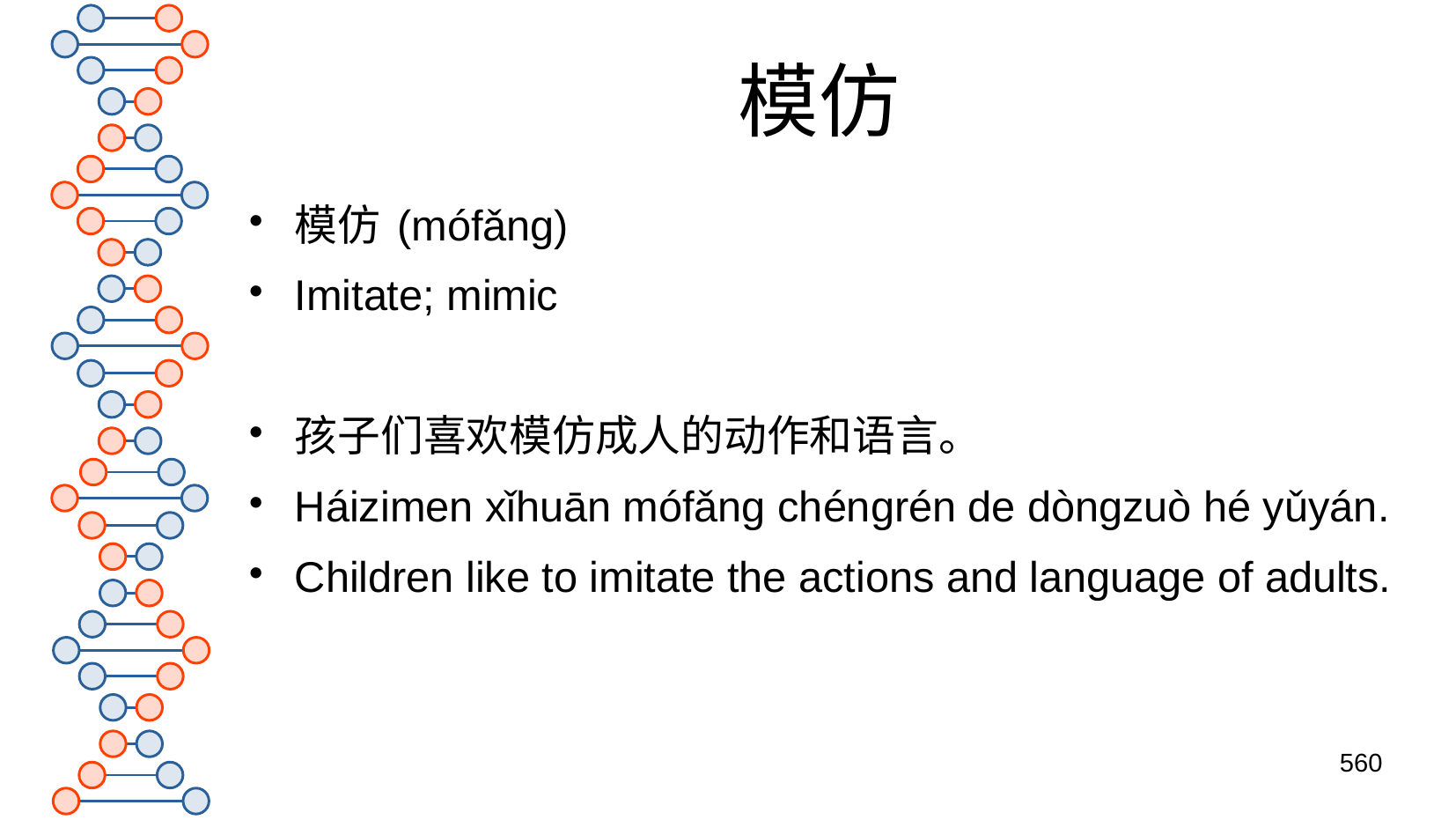

# 模仿
模仿 (mófǎng)
Imitate; mimic

孩子们喜欢模仿成人的动作和语言。
Háizimen xǐhuān mófǎng chéngrén de dòngzuò hé yǔyán.
Children like to imitate the actions and language of adults.
560